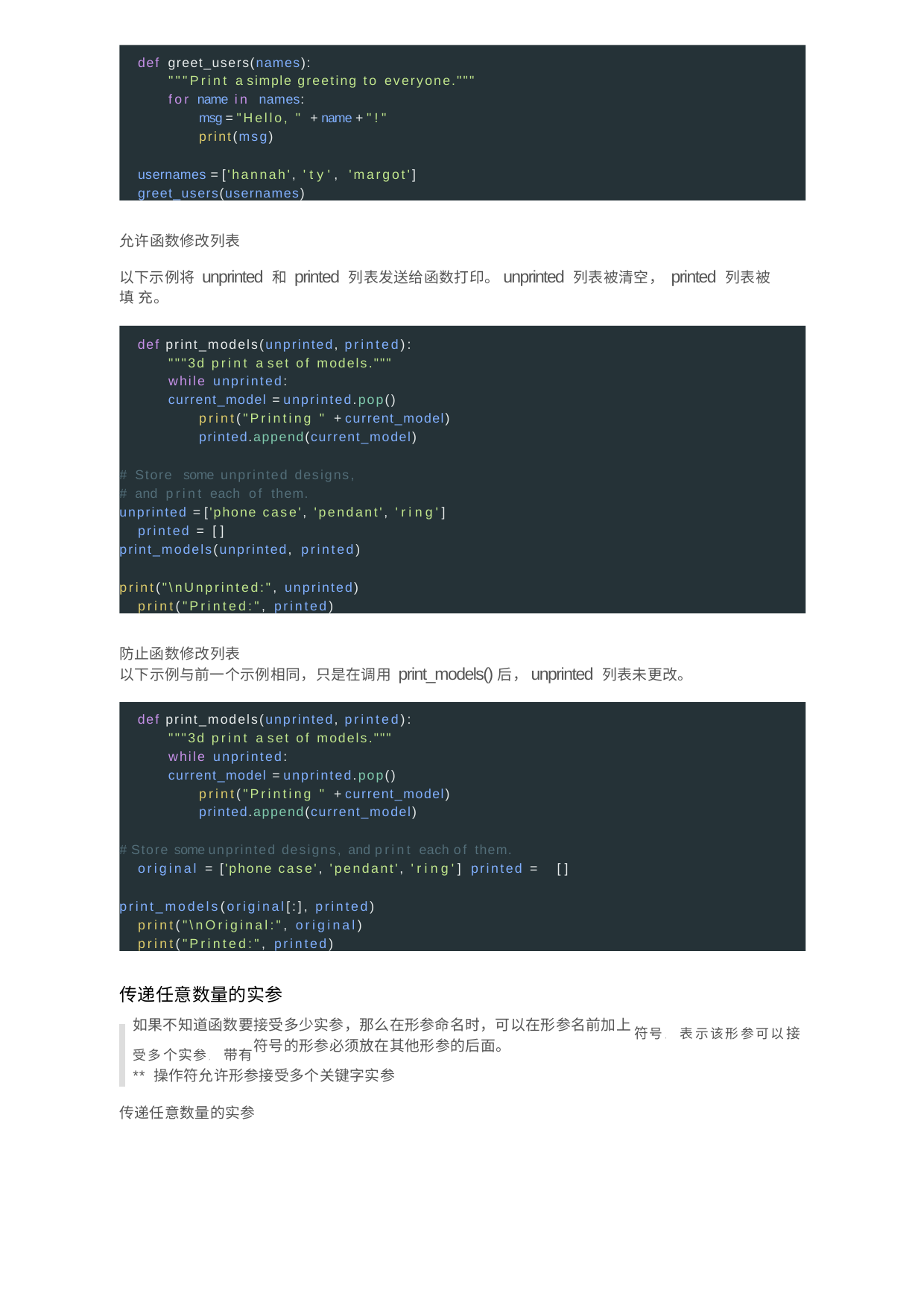

def greet_users(names):
"""Print a simple greeting to everyone."""  for name  in names:
msg = "Hello, " + name + "!"  print(msg)

usernames = ['hannah', 'ty', 'margot']  greet_users(usernames)
允许函数修改列表
以下⽰例将unprinted 和printed 列表发送给函数打印。unprinted 列表被清空， printed 列表被填 充。
def print_models(unprinted, printed):  """3d print a set of models."""  while unprinted:
current_model = unprinted.pop()  print("Printing " + current_model)  printed.append(current_model)

#  Store  some  unprinted designs,
#  and  print each  of them.
unprinted = ['phone case', 'pendant', 'ring']  printed =  []
print_models(unprinted, printed)

print("\nUnprinted:", unprinted)  print("Printed:", printed)
防⽌函数修改列表
以下⽰例与前⼀个⽰例相同，只是在调⽤print_models()后，unprinted 列表未更改。
def print_models(unprinted, printed):  """3d print a set of models."""  while unprinted:
current_model = unprinted.pop()  print("Printing " + current_model)  printed.append(current_model)

# Store some unprinted designs, and print each of them.  original =  ['phone case', 'pendant', 'ring'] printed =     []

print_models(original[:], printed)  print("\nOriginal:", original)  print("Printed:", printed)
传递任意数量的实参

如果不知道函数要接受多少实参，那么在形参命名时，可以在形参名前加上
符号，表示该形参可以接
符号的形参必须放在其他形参的后面。
受多个实参，带有
** 操作符允许形参接受多个关键字实参
传递任意数量的实参